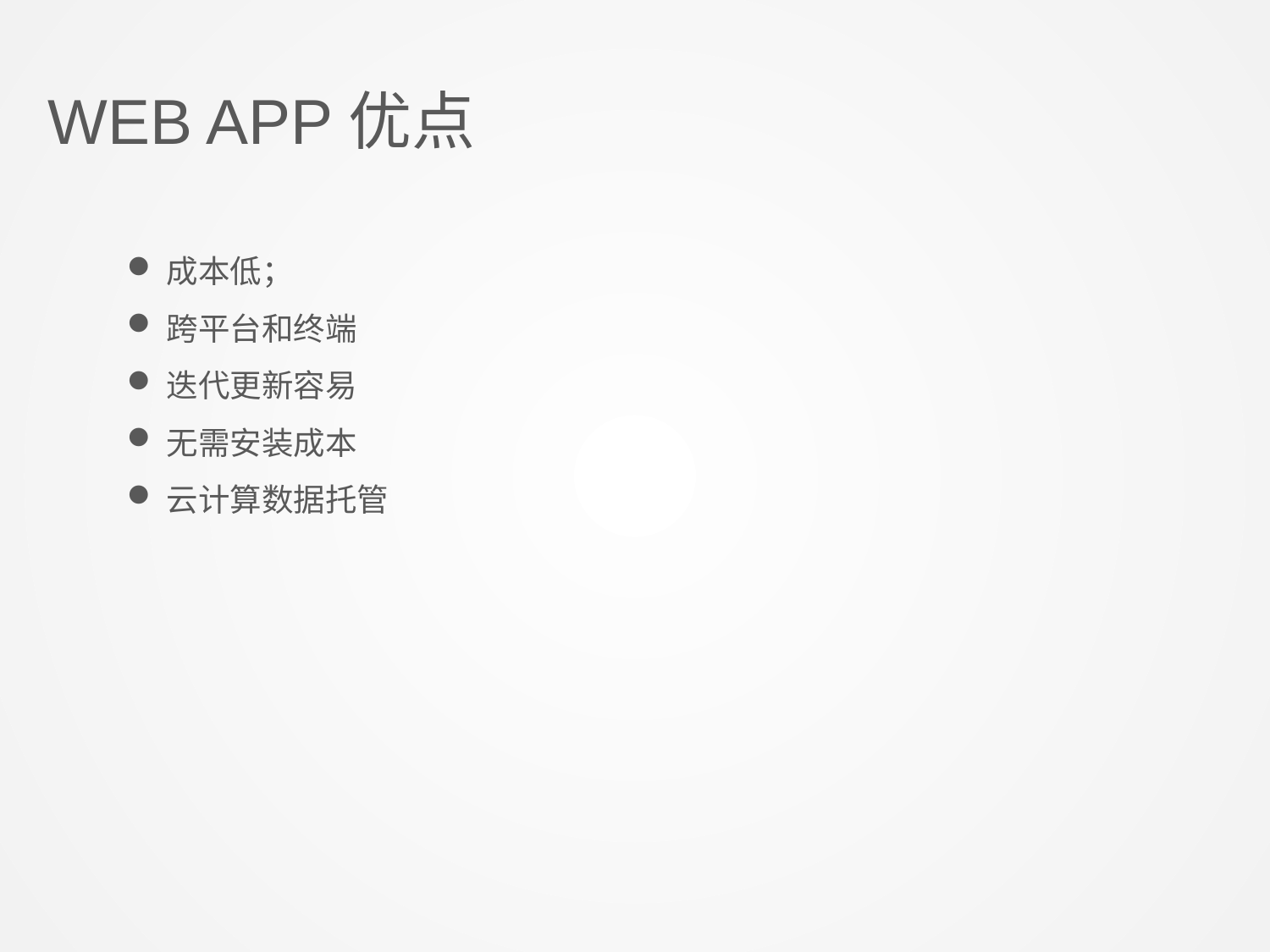

WEB APP优点
成本低；
跨平台和终端
迭代更新容易
无需安装成本
云计算数据托管